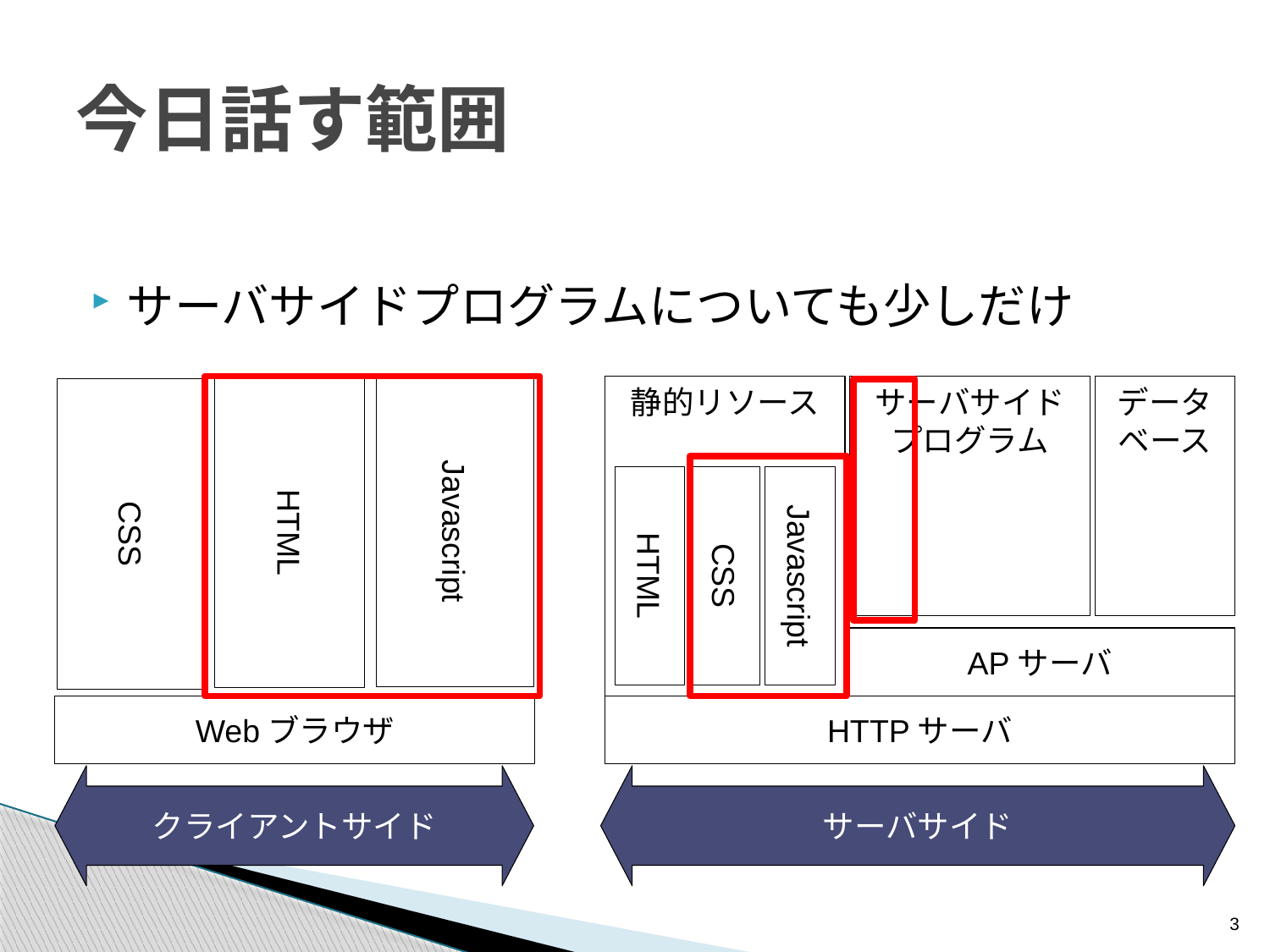

# 今日話す範囲

サーバサイドプログラムについても少しだけ

静的リソース
サーバサイド
プログラム
データベース
Javascript
HTML
CSS

HTML
CSS
Javascript
APサーバ
Webブラウザ
HTTPサーバ
クライアントサイド
サーバサイド
3